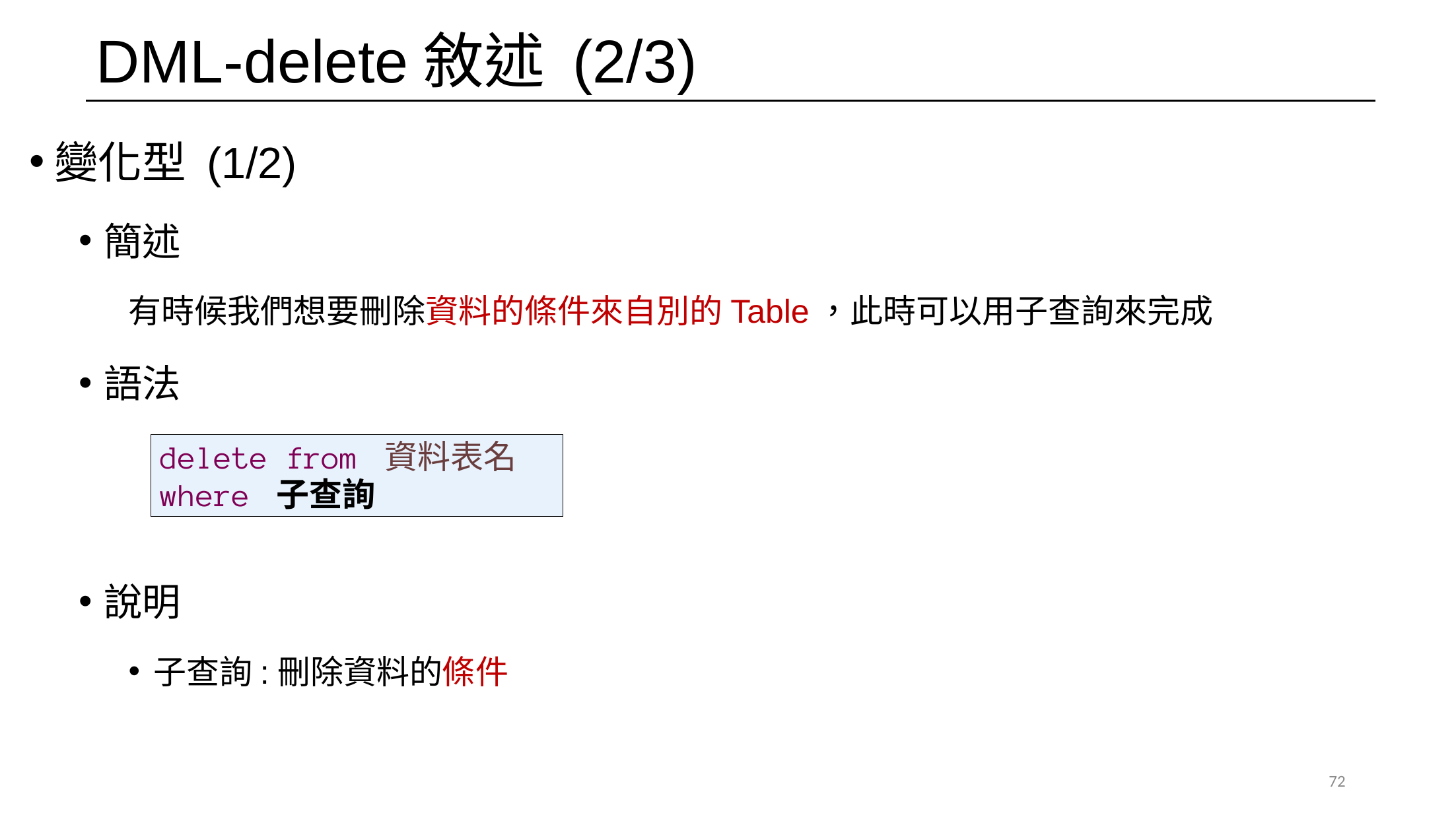

# DML-delete敘述 (2/3)
變化型 (1/2)
簡述
有時候我們想要刪除資料的條件來自別的Table，此時可以用子查詢來完成
語法

說明
子查詢:刪除資料的條件

delete from 資料表名
where 子查詢
72